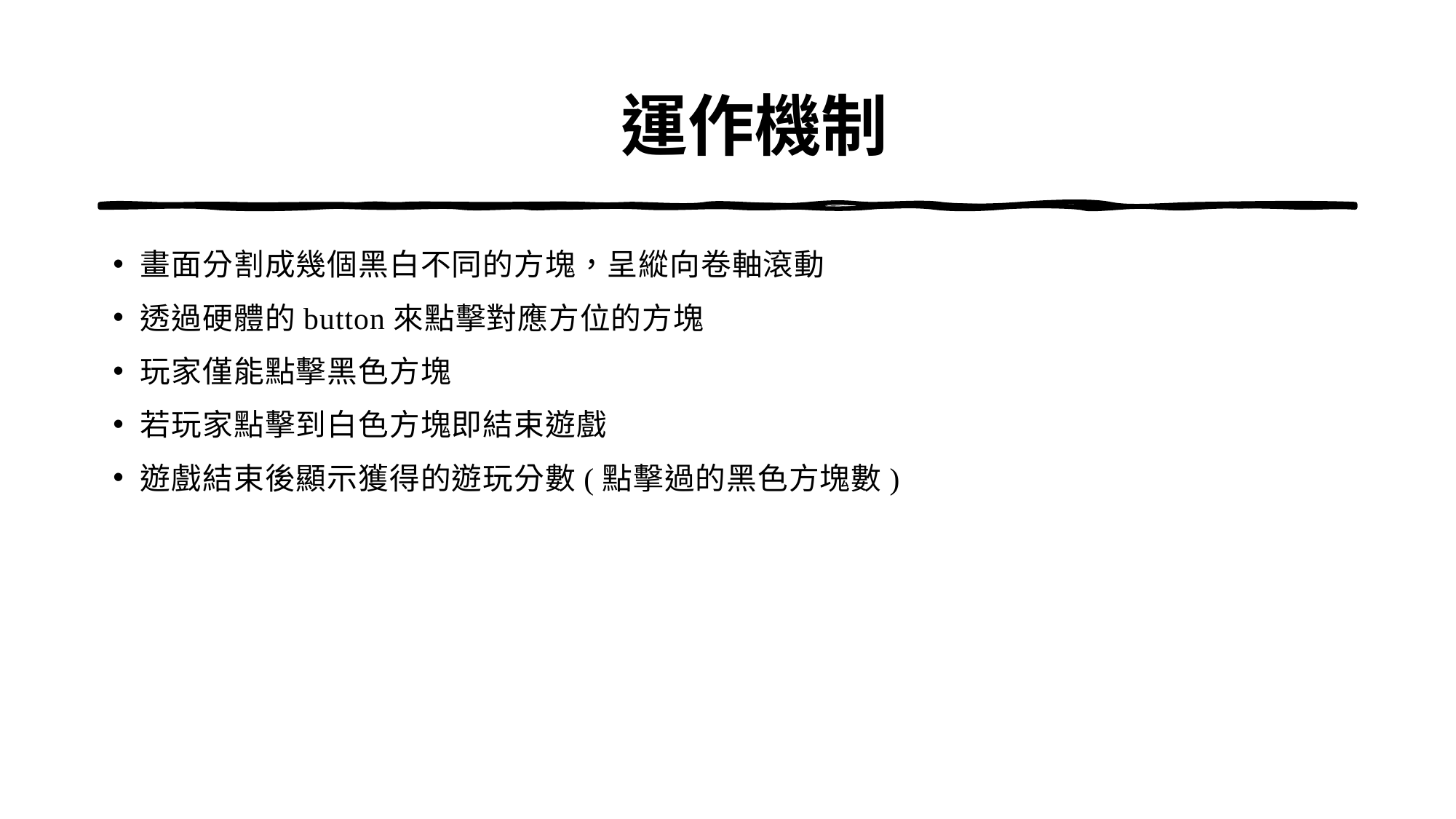

# 運作機制
畫面分割成幾個黑白不同的方塊，呈縱向卷軸滾動
透過硬體的button來點擊對應方位的方塊
玩家僅能點擊黑色方塊
若玩家點擊到白色方塊即結束遊戲
遊戲結束後顯示獲得的遊玩分數(點擊過的黑色方塊數)